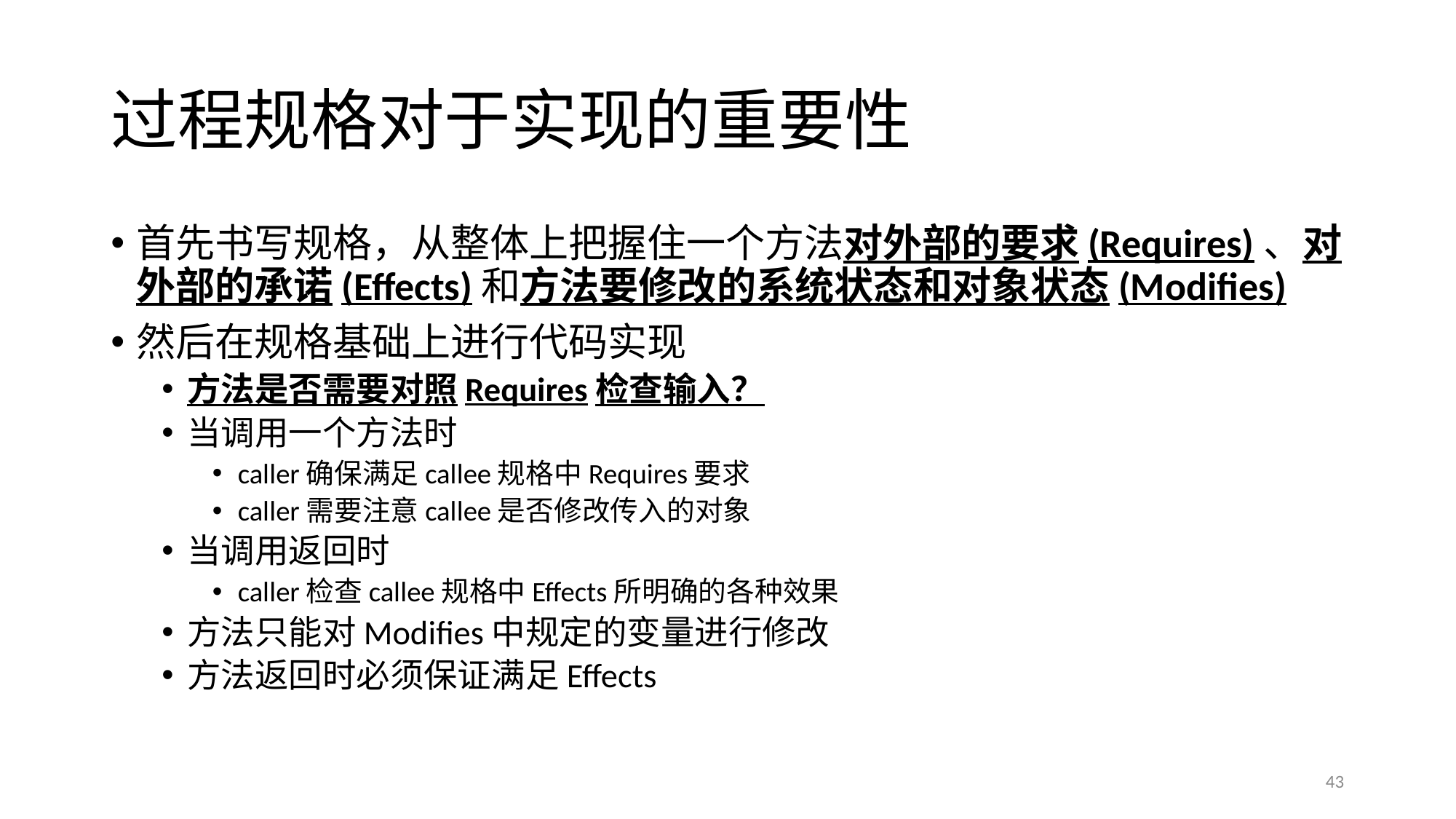

# 过程规格对于实现的重要性
首先书写规格，从整体上把握住一个方法对外部的要求(Requires)、对外部的承诺(Effects)和方法要修改的系统状态和对象状态(Modifies)
然后在规格基础上进行代码实现
方法是否需要对照Requires检查输入？
当调用一个方法时
caller确保满足callee规格中Requires要求
caller需要注意callee是否修改传入的对象
当调用返回时
caller检查callee规格中Effects所明确的各种效果
方法只能对Modifies中规定的变量进行修改
方法返回时必须保证满足Effects
43